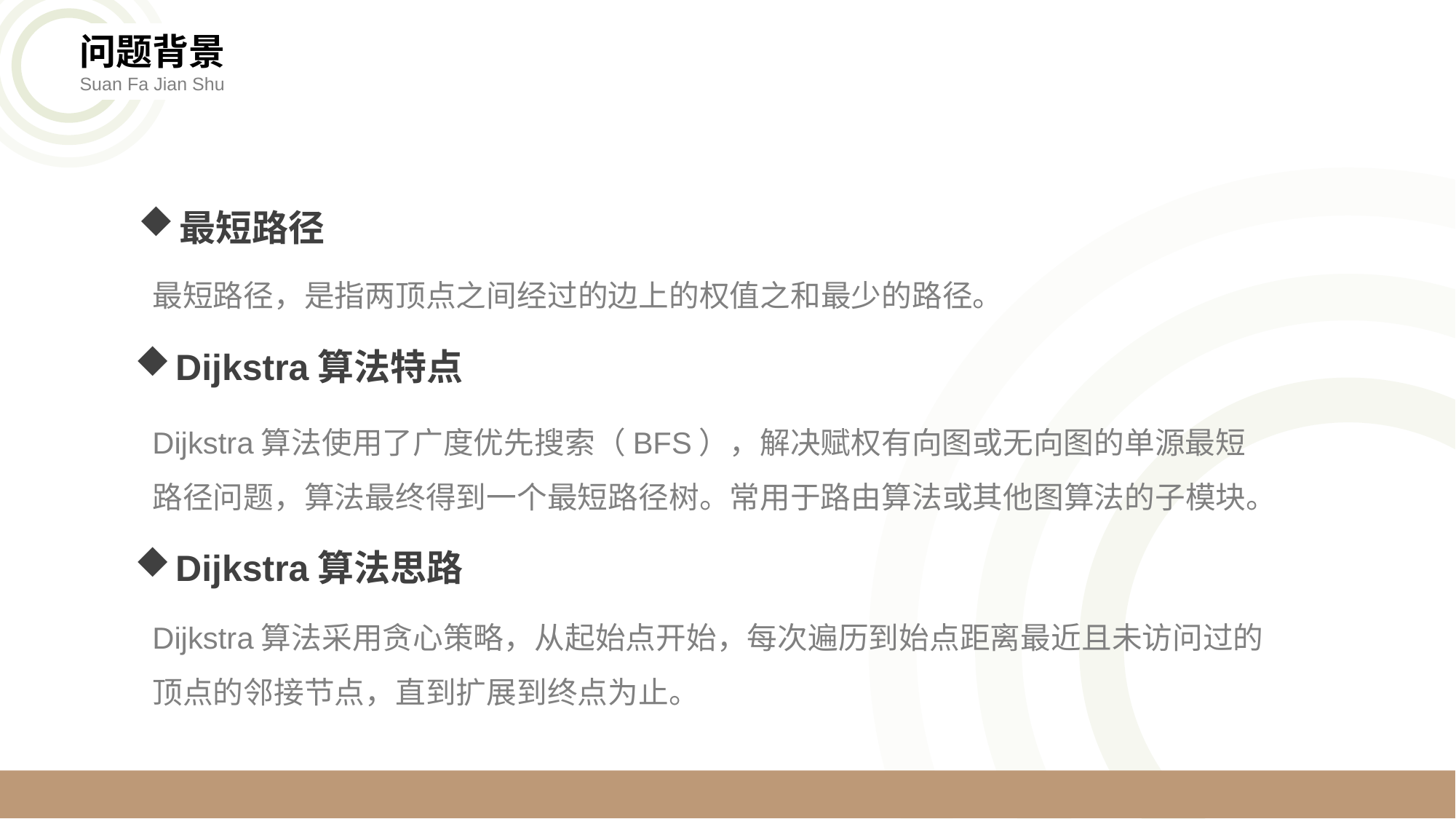

问题背景
Suan Fa Jian Shu

最短路径
最短路径，是指两顶点之间经过的边上的权值之和最少的路径。
Dijkstra算法特点
Dijkstra算法使用了广度优先搜索（BFS），解决赋权有向图或无向图的单源最短路径问题，算法最终得到一个最短路径树。常用于路由算法或其他图算法的子模块。
Dijkstra算法思路
Dijkstra算法采用贪心策略，从起始点开始，每次遍历到始点距离最近且未访问过的顶点的邻接节点，直到扩展到终点为止。